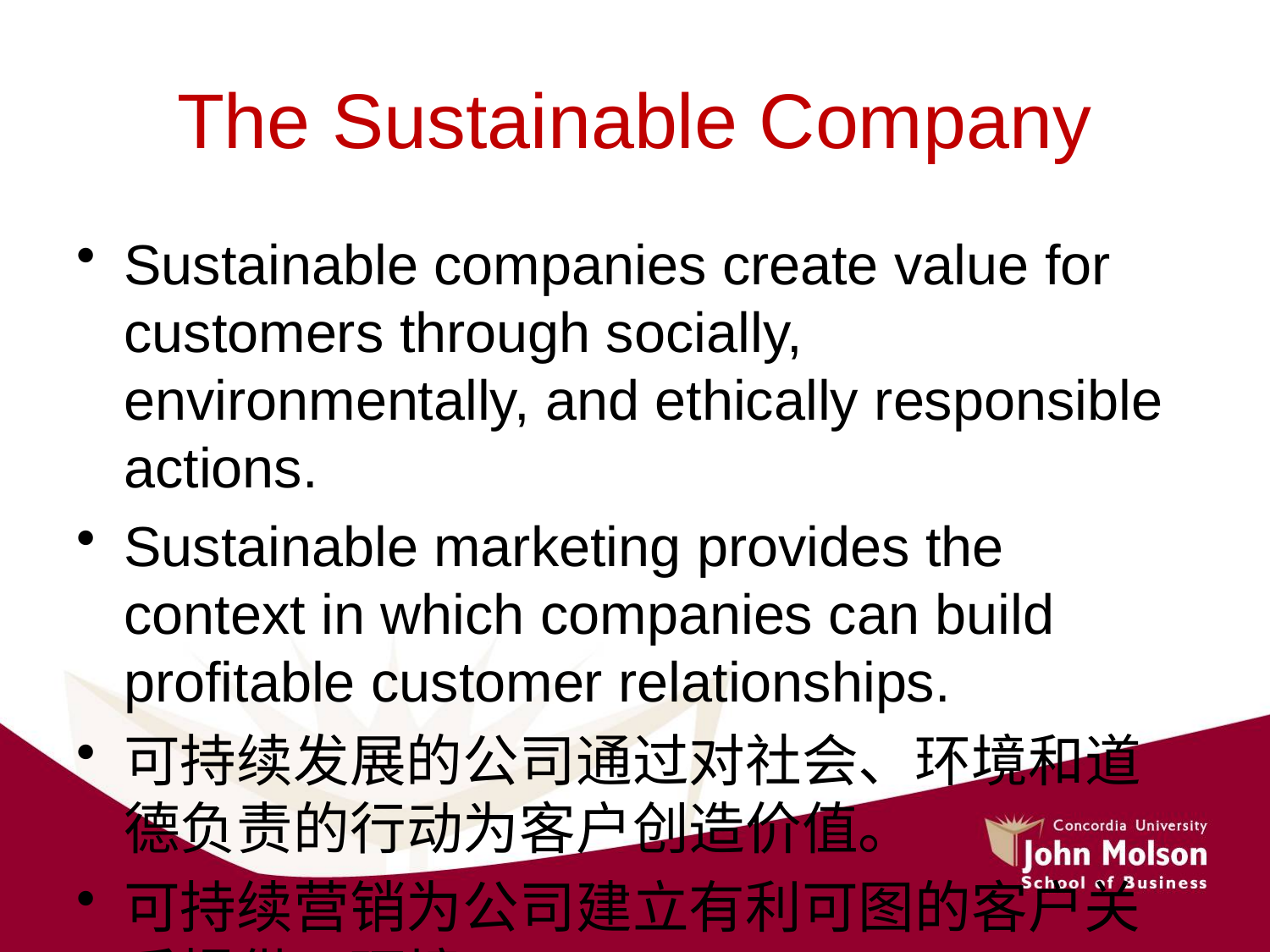

# The Sustainable Company
Sustainable companies create value for customers through socially, environmentally, and ethically responsible actions.
Sustainable marketing provides the context in which companies can build profitable customer relationships.
可持续发展的公司通过对社会、环境和道德负责的行动为客户创造价值。
可持续营销为公司建立有利可图的客户关系提供了环境。